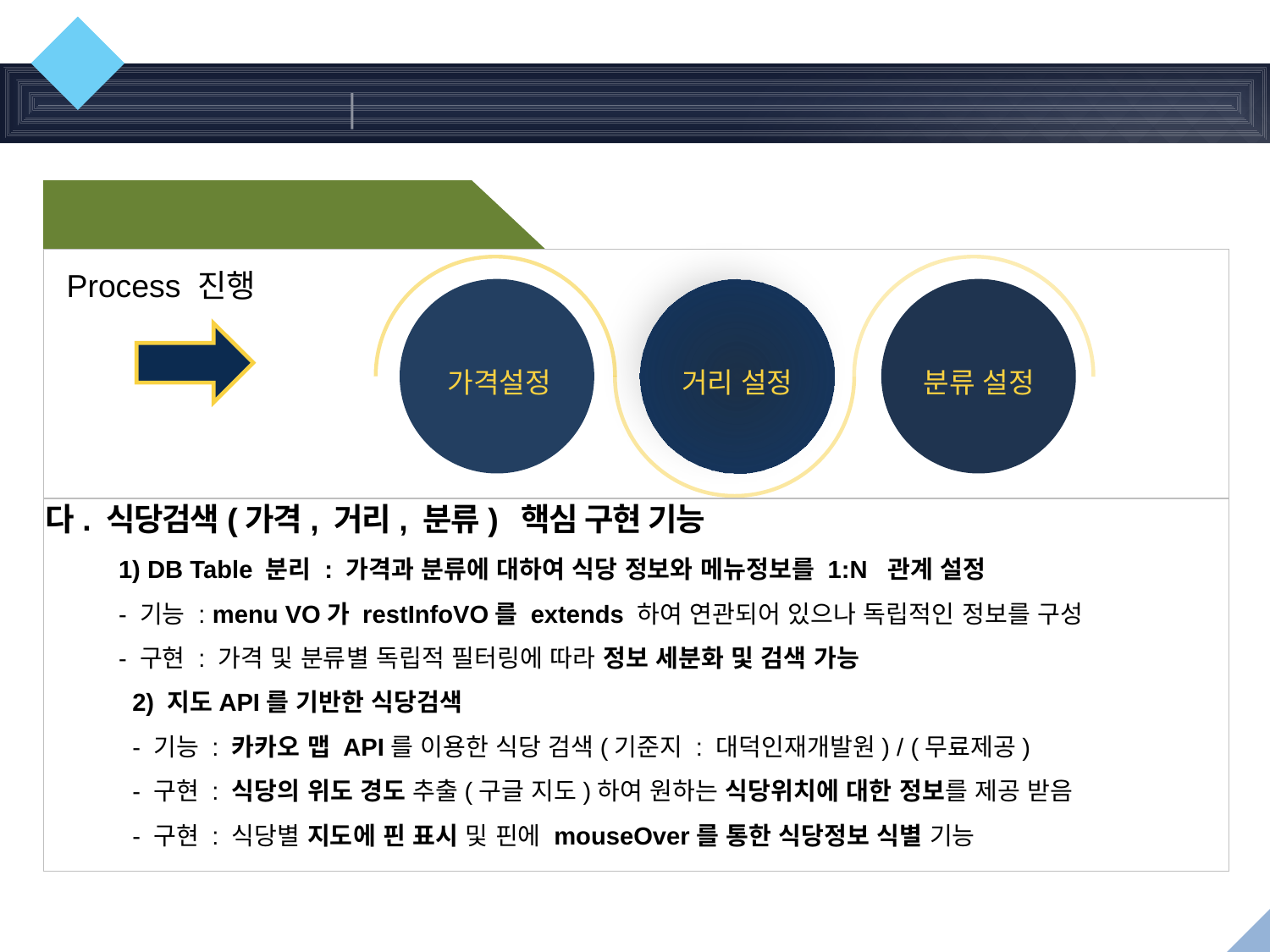

05
주요기능
Web Application

1.식당 검색 기능

1
가격설정

2
거리 설정

3
분류 설정
Process 진행

다. 식당검색(가격, 거리, 분류)  핵심 구현 기능
1) DB Table 분리 : 가격과 분류에 대하여 식당 정보와 메뉴정보를 1:N  관계 설정
- 기능 : menu VO가 restInfoVO를 extends 하여 연관되어 있으나 독립적인 정보를 구성
- 구현 : 가격 및 분류별 독립적 필터링에 따라 정보 세분화 및 검색 가능
2) 지도API를 기반한 식당검색
- 기능 : 카카오 맵 API를 이용한 식당 검색(기준지 : 대덕인재개발원) / (무료제공)
- 구현 : 식당의 위도 경도 추출(구글 지도)하여 원하는 식당위치에 대한 정보를 제공 받음
- 구현 : 식당별 지도에 핀 표시 및 핀에 mouseOver를 통한 식당정보 식별 기능